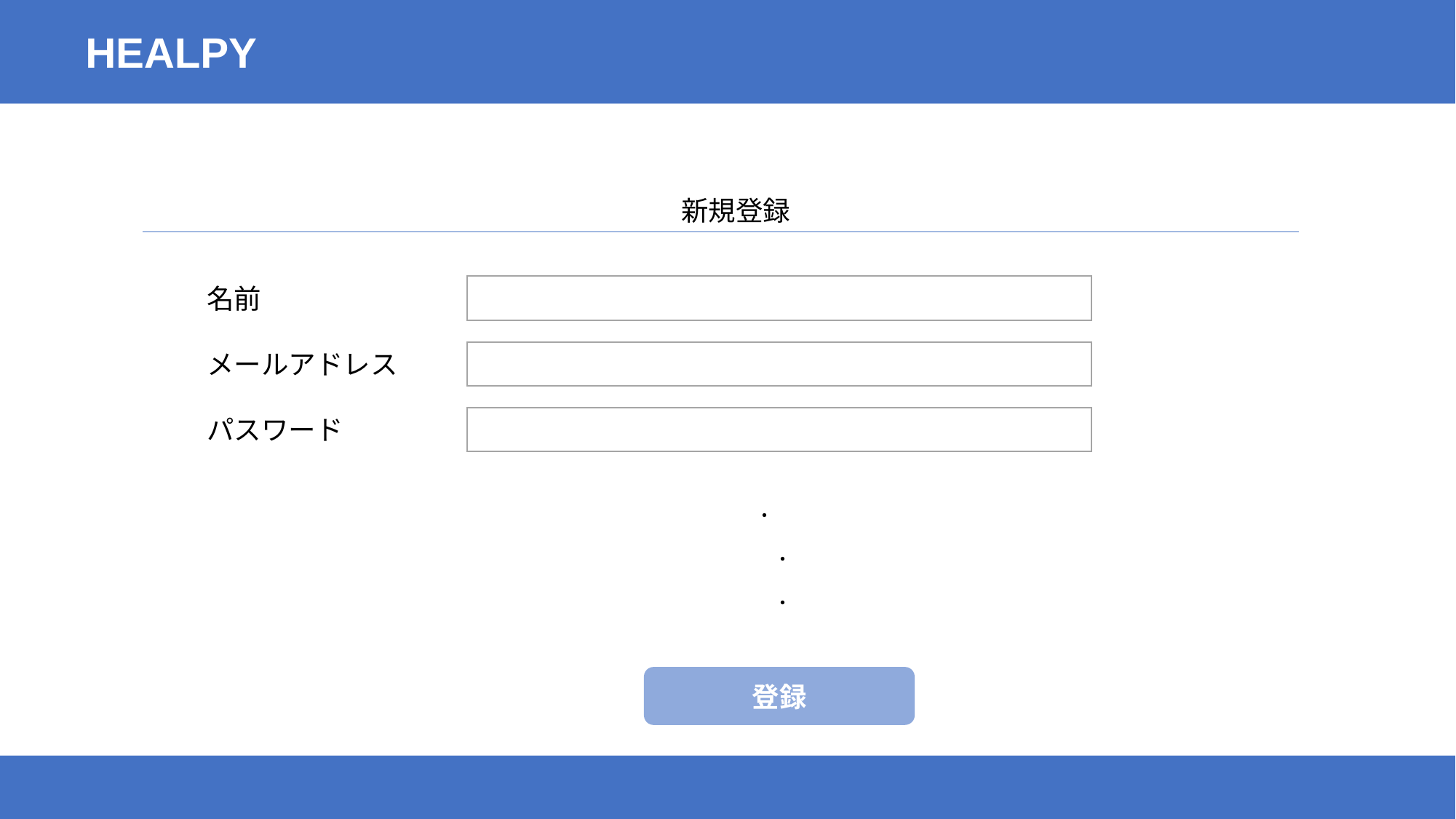

HEALPY
新規登録
名前

メールアドレス

パスワード

・
　　　・
　　　・
登録